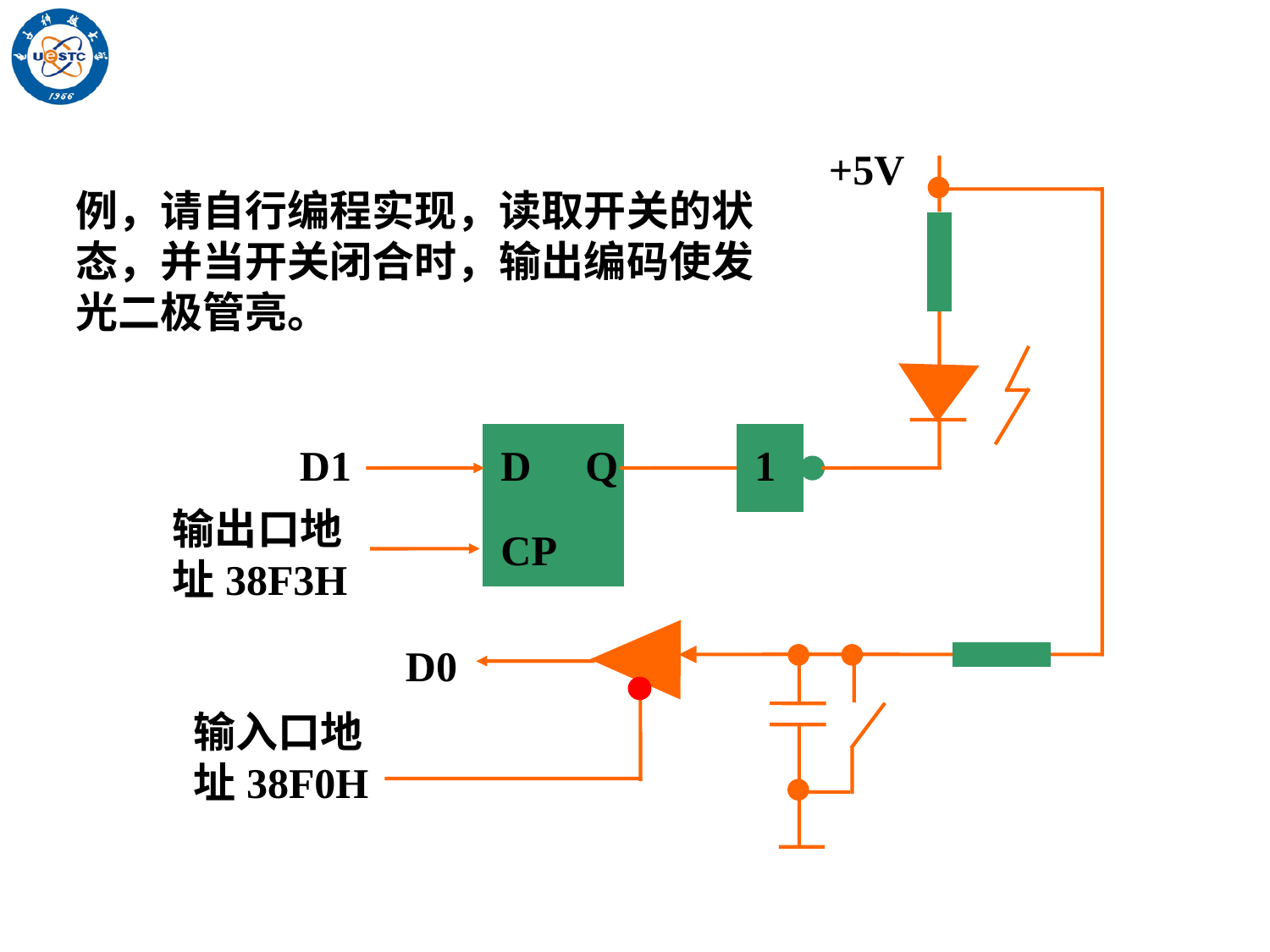

+5V

例，请自行编程实现，读取开关的状态，并当开关闭合时，输出编码使发光二极管亮。

D1
Q
1
D

输出口地址38F3H
CP

D0

输入口地址38F0H